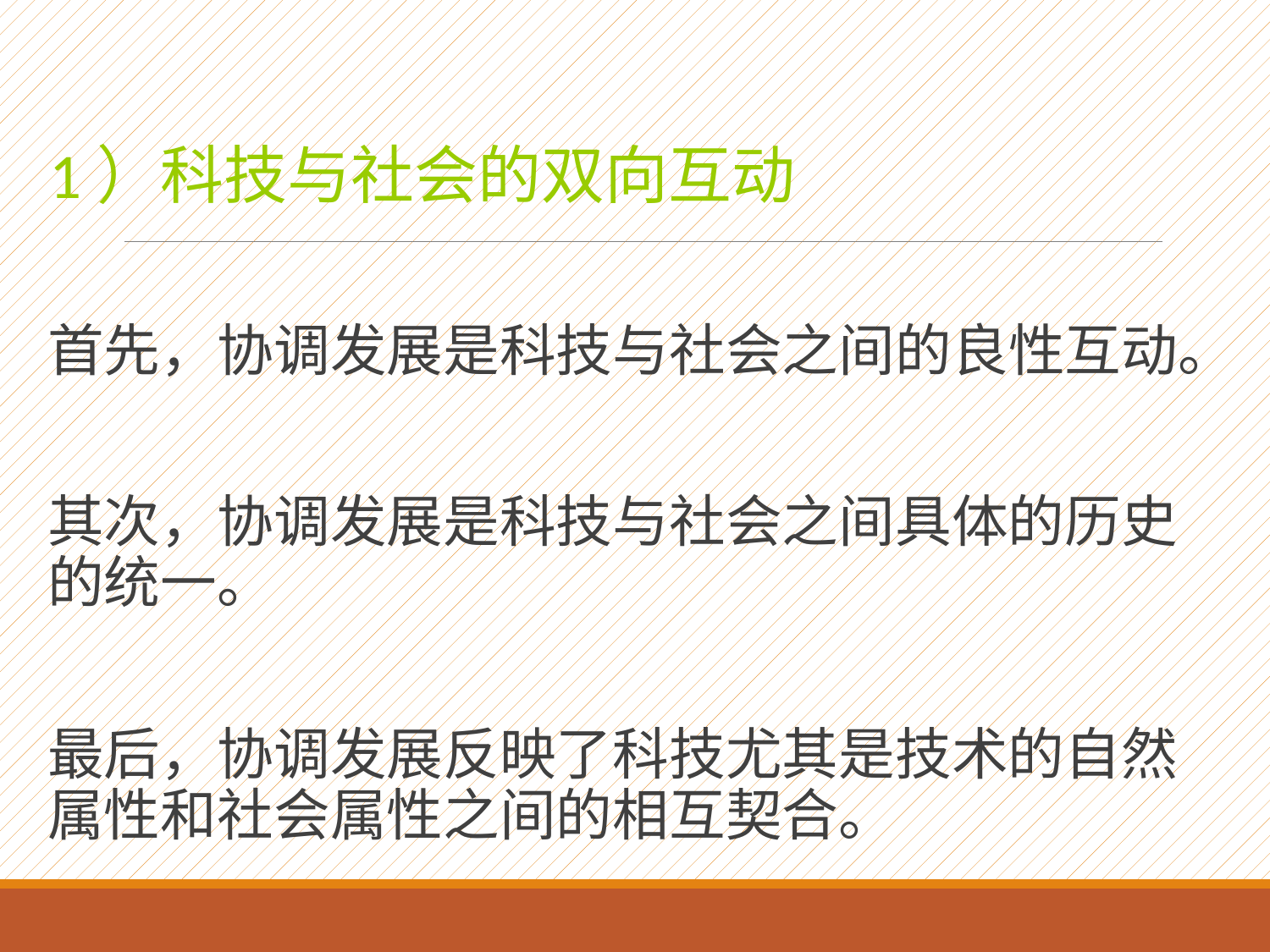

1）科技与社会的双向互动

首先，协调发展是科技与社会之间的良性互动。

其次，协调发展是科技与社会之间具体的历史的统一。

最后，协调发展反映了科技尤其是技术的自然属性和社会属性之间的相互契合。